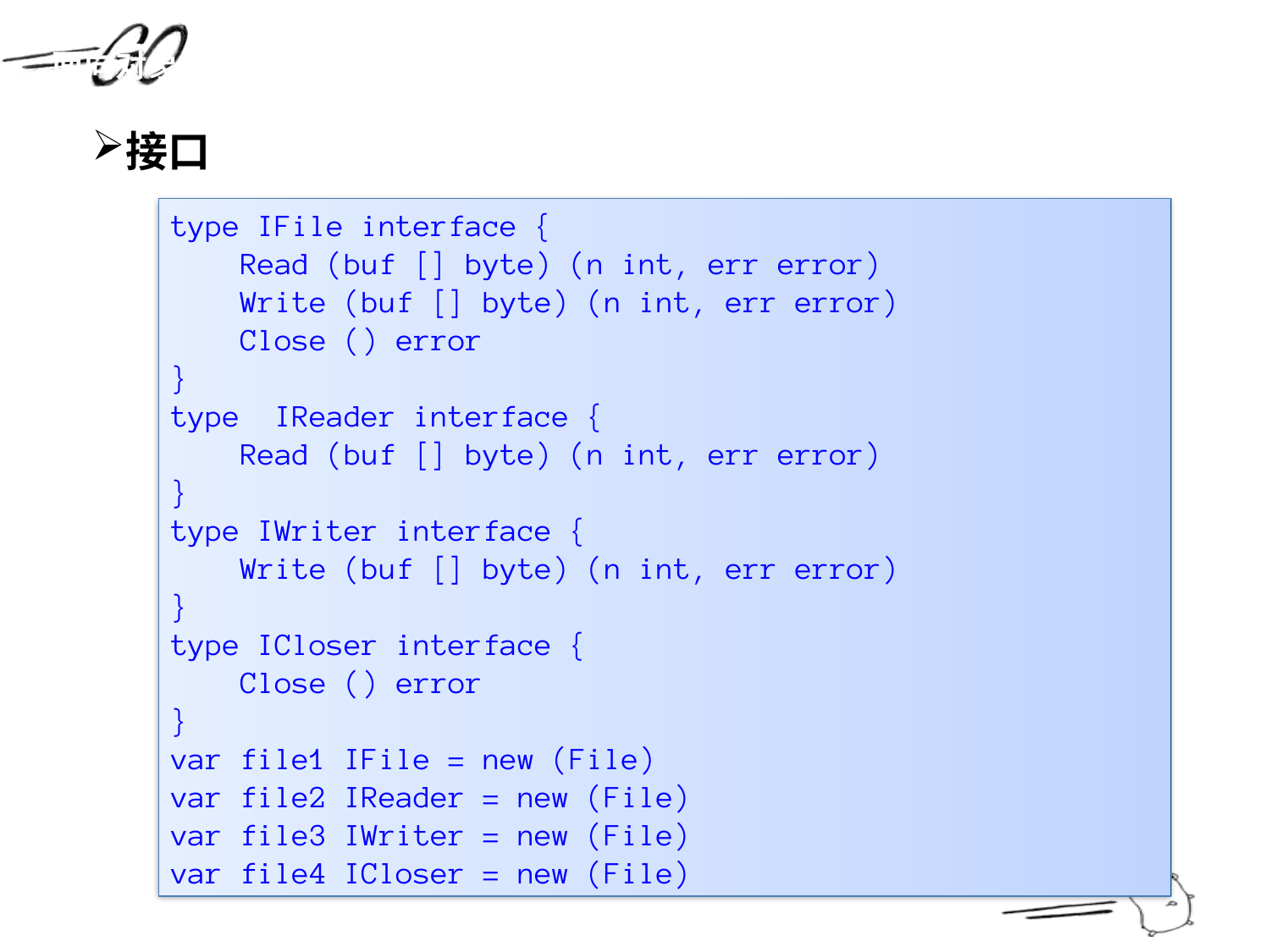

面向对象编程
接口
type IFile interface {
    Read (buf [] byte) (n int, err error)
    Write (buf [] byte) (n int, err error)
    Close () error
}
type  IReader interface {
    Read (buf [] byte) (n int, err error)
}
type IWriter interface {
    Write (buf [] byte) (n int, err error)
}
type ICloser interface {
    Close () error
}
var file1 IFile = new (File)
var file2 IReader = new (File)
var file3 IWriter = new (File)
var file4 ICloser = new (File)
30